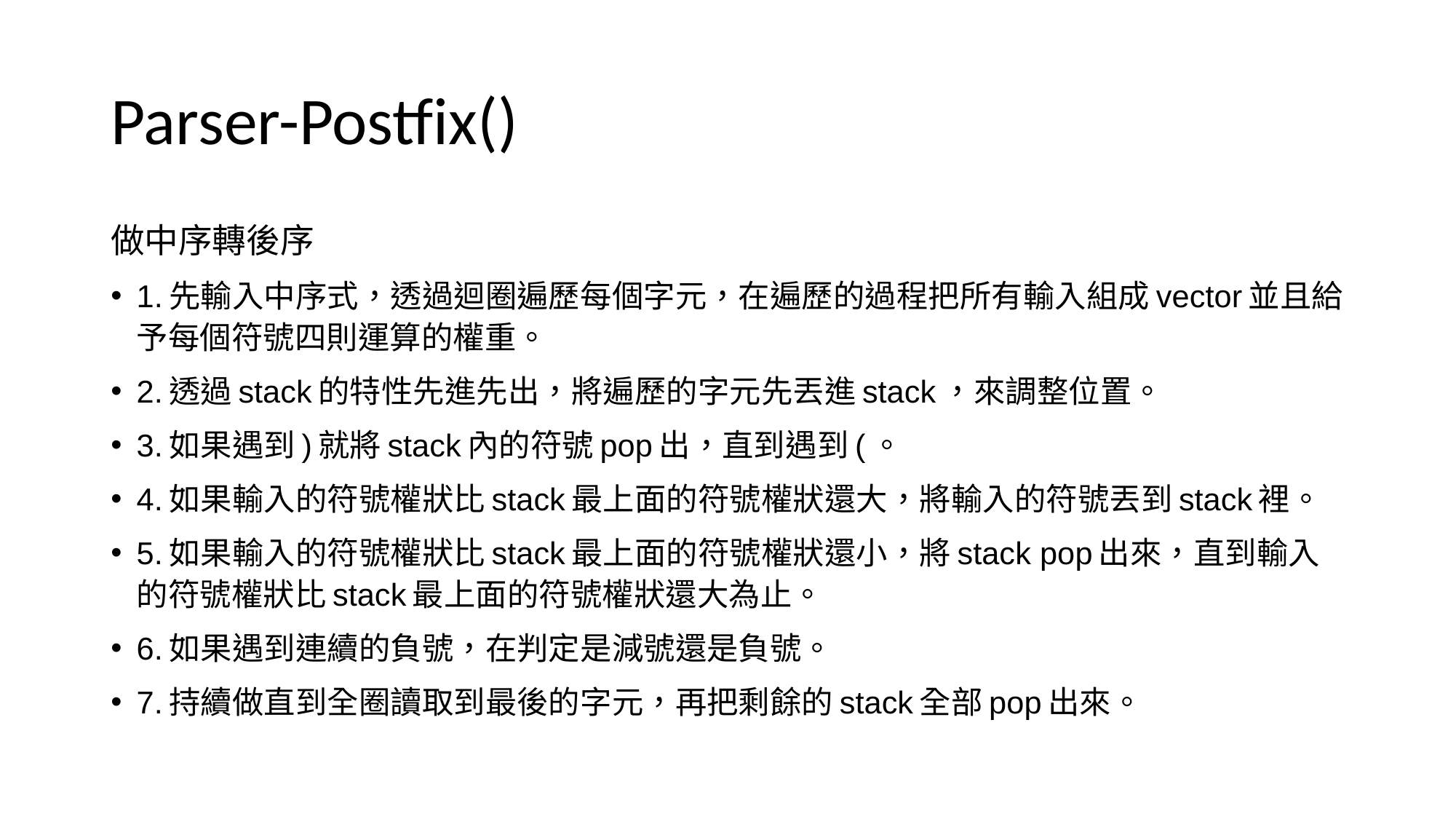

# Parser-Postfix()
做中序轉後序
1.先輸入中序式，透過迴圈遍歷每個字元，在遍歷的過程把所有輸入組成vector並且給予每個符號四則運算的權重。
2.透過stack的特性先進先出，將遍歷的字元先丟進stack，來調整位置。
3.如果遇到)就將stack內的符號pop出，直到遇到(。
4.如果輸入的符號權狀比stack最上面的符號權狀還大，將輸入的符號丟到stack裡。
5.如果輸入的符號權狀比stack最上面的符號權狀還小，將stack pop出來，直到輸入的符號權狀比stack最上面的符號權狀還大為止。
6.如果遇到連續的負號，在判定是減號還是負號。
7.持續做直到全圈讀取到最後的字元，再把剩餘的stack全部pop出來。